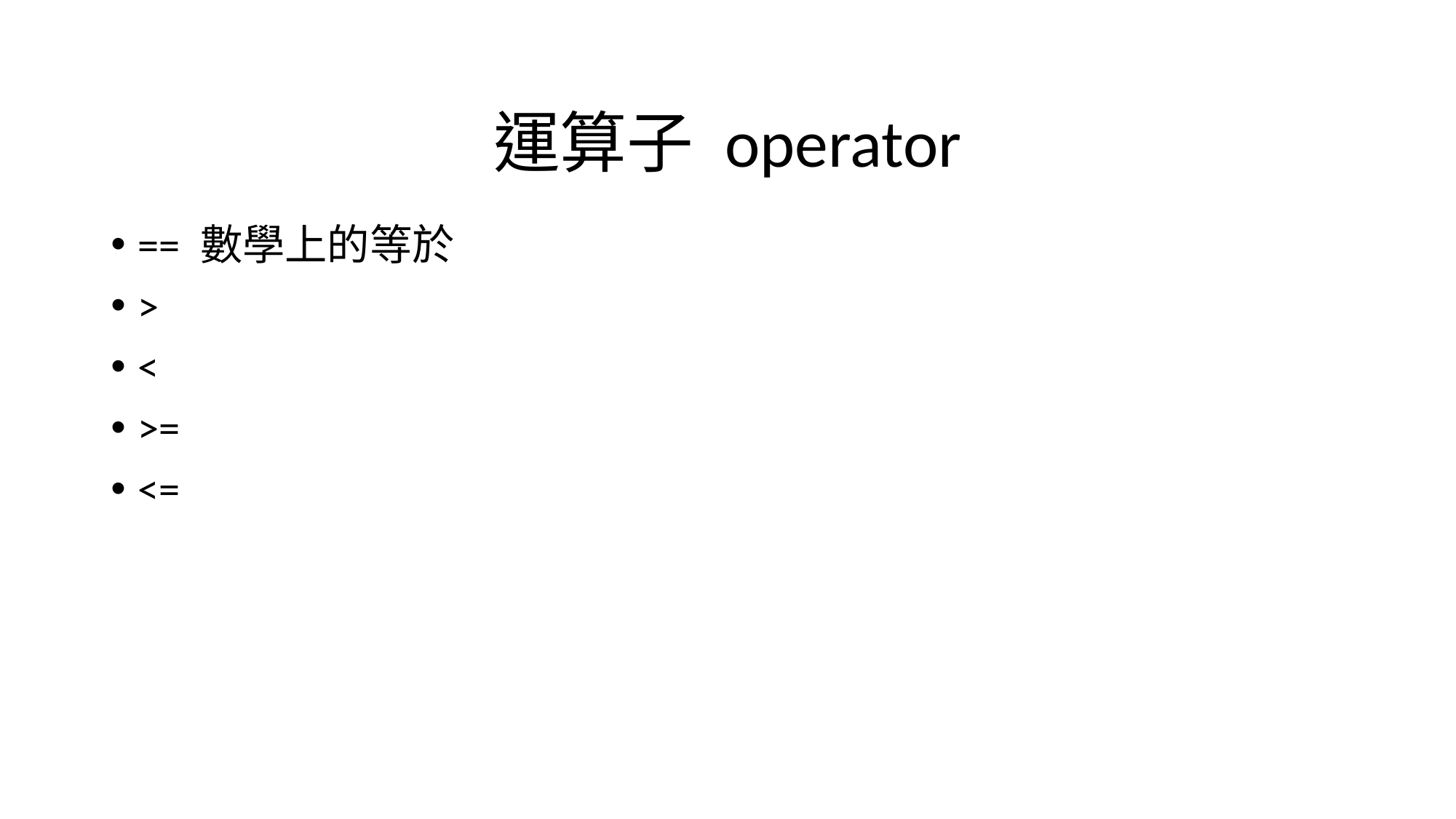

# 運算子 operator
== 數學上的等於
>
<
>=
<=